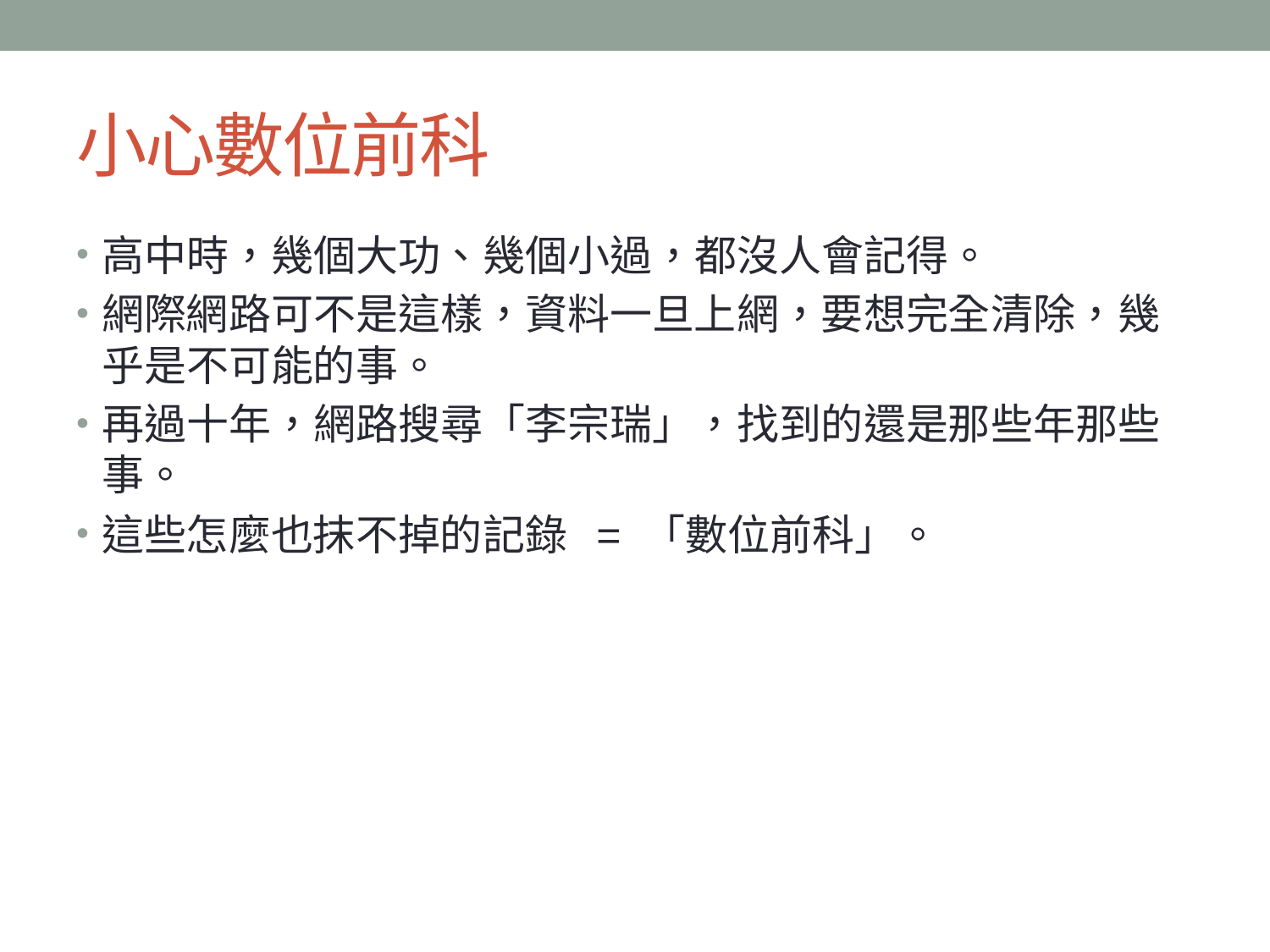

# 小心數位前科
高中時，幾個大功、幾個小過，都沒人會記得。
網際網路可不是這樣，資料一旦上網，要想完全清除，幾乎是不可能的事。
再過十年，網路搜尋「李宗瑞」，找到的還是那些年那些事。
這些怎麼也抹不掉的記錄  = 「數位前科」。